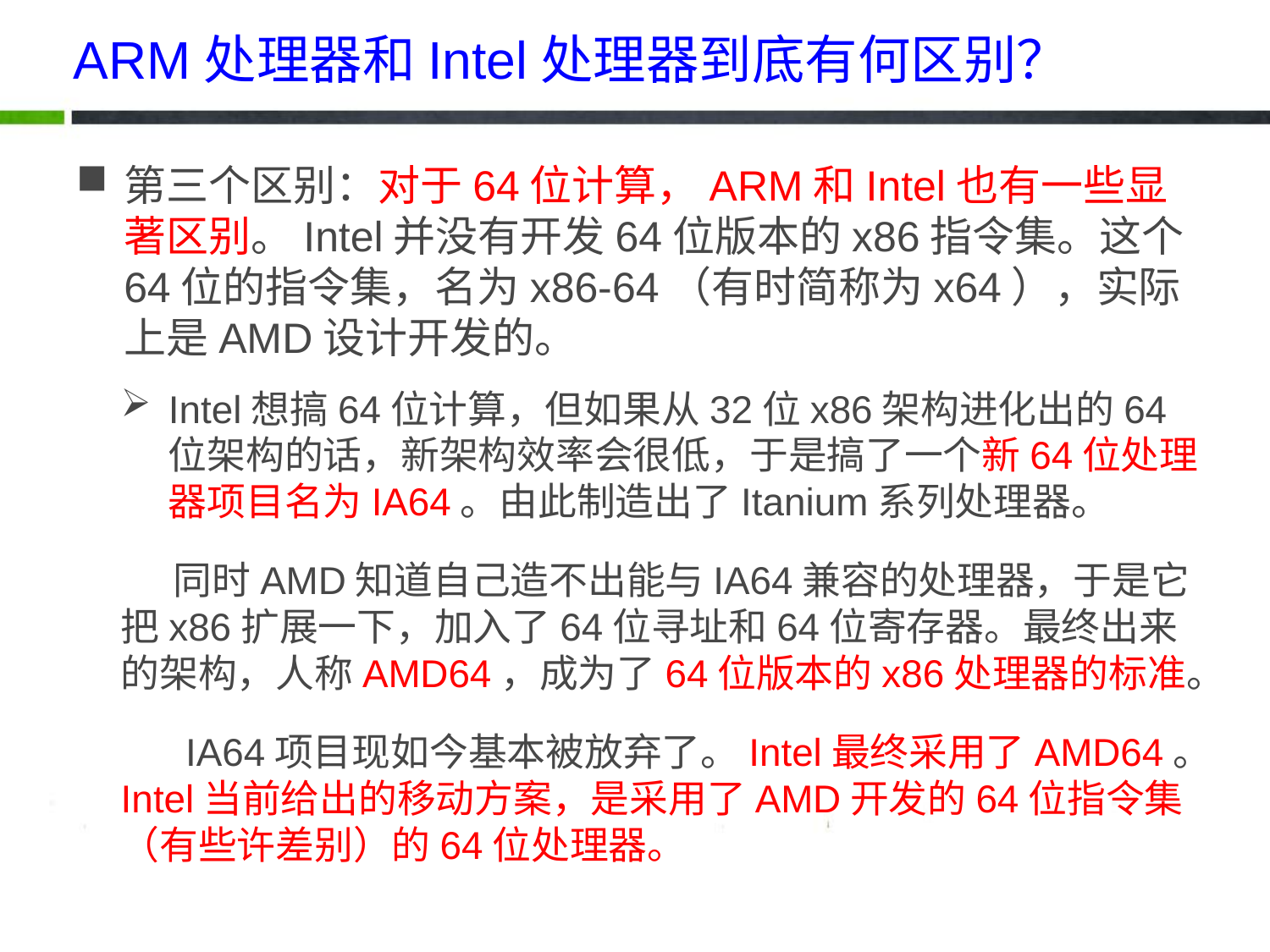

# ARM处理器和Intel处理器到底有何区别？
第三个区别：对于64位计算，ARM和Intel也有一些显著区别。Intel并没有开发64位版本的x86指令集。这个64位的指令集，名为x86-64（有时简称为x64），实际上是AMD设计开发的。
Intel想搞64位计算，但如果从32位x86架构进化出的64位架构的话，新架构效率会很低，于是搞了一个新64位处理器项目名为IA64。由此制造出了Itanium系列处理器。

     同时AMD知道自己造不出能与IA64兼容的处理器，于是它把x86扩展一下，加入了64位寻址和64位寄存器。最终出来的架构，人称AMD64，成为了64位版本的x86处理器的标准。

      IA64项目现如今基本被放弃了。Intel最终采用了AMD64。Intel当前给出的移动方案，是采用了AMD开发的64位指令集（有些许差别）的64位处理器。

58